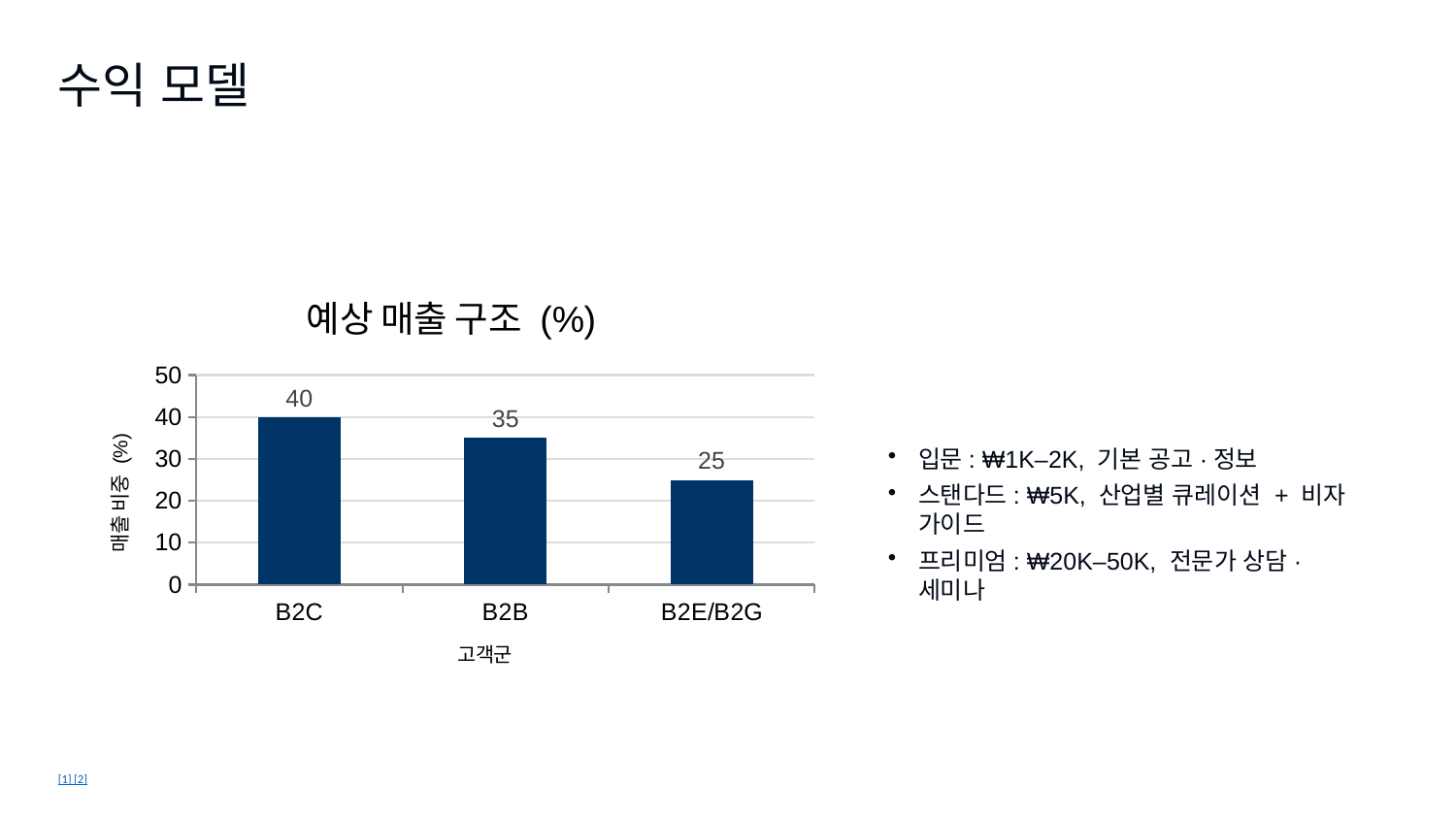

수익 모델

### Chart: 예상 매출 구조 (%)

| Category | 예상 매출 비중 |
|---|---|
| B2C | 40.0 |
| B2B | 35.0 |
| B2E/B2G | 25.0 |
입문: ₩1K–2K, 기본 공고·정보
스탠다드: ₩5K, 산업별 큐레이션 + 비자 가이드
프리미엄: ₩20K–50K, 전문가 상담·세미나
[1] [2]